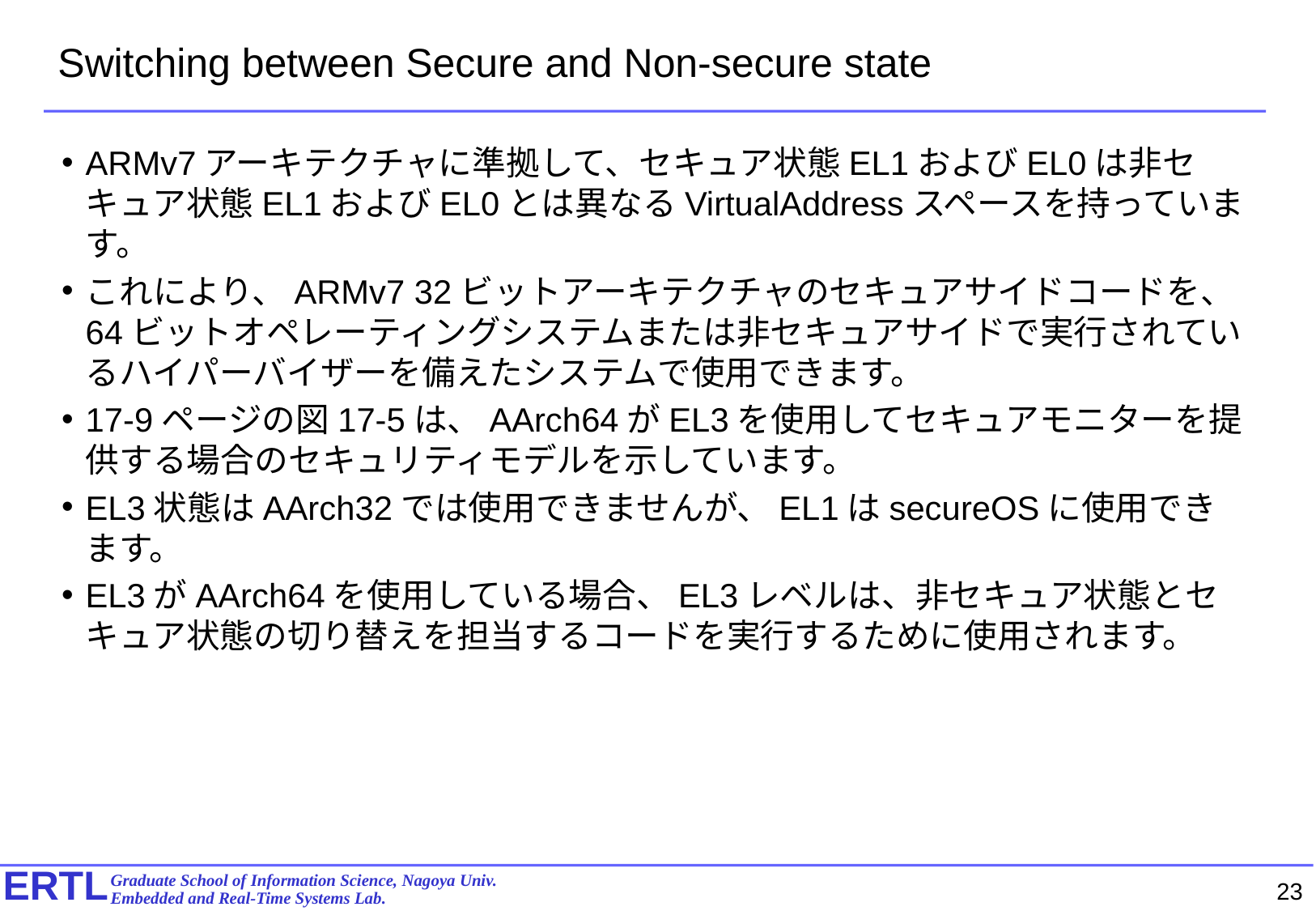

# Switching between Secure and Non-secure state
ARMv7アーキテクチャに準拠して、セキュア状態EL1およびEL0は非セキュア状態EL1およびEL0とは異なるVirtualAddressスペースを持っています。
これにより、ARMv7 32ビットアーキテクチャのセキュアサイドコードを、64ビットオペレーティングシステムまたは非セキュアサイドで実行されているハイパーバイザーを備えたシステムで使用できます。
17-9ページの図17-5は、AArch64がEL3を使用してセキュアモニターを提供する場合のセキュリティモデルを示しています。
EL3状態はAArch32では使用できませんが、EL1はsecureOSに使用できます。
EL3がAArch64を使用している場合、EL3レベルは、非セキュア状態とセキュア状態の切り替えを担当するコードを実行するために使用されます。

23